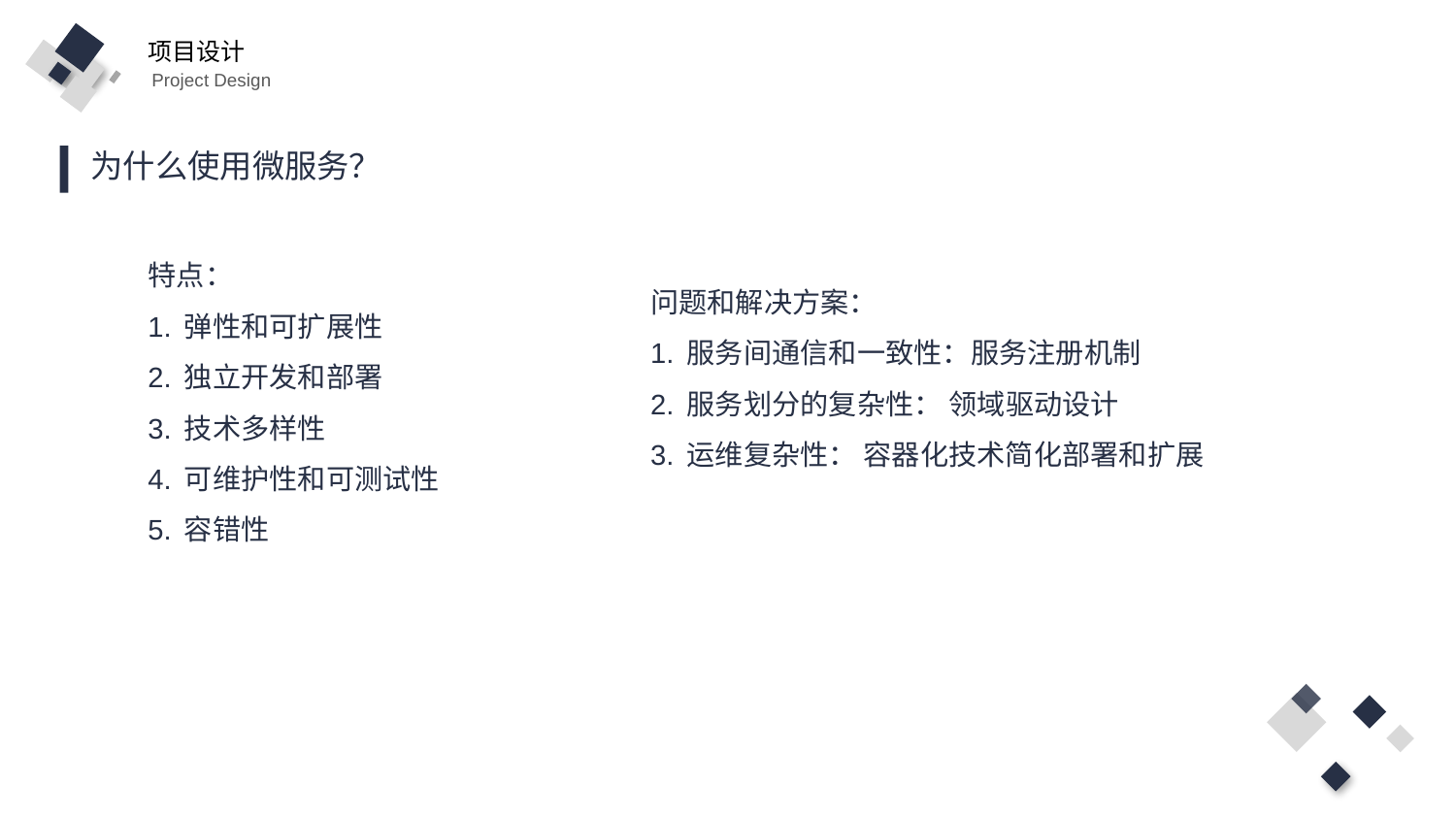

项目设计

Project Design

为什么使用微服务？

特点：
弹性和可扩展性
独立开发和部署
技术多样性
可维护性和可测试性
容错性
标题内	容
问题和解决方案：
服务间通信和一致性：服务注册机制
服务划分的复杂性： 领域驱动设计
运维复杂性： 容器化技术简化部署和扩展
单击此处添加文字阐述，添加简短问题说明文字

标题内	容
单击此处添加文字阐述，添加简短问题说明文字